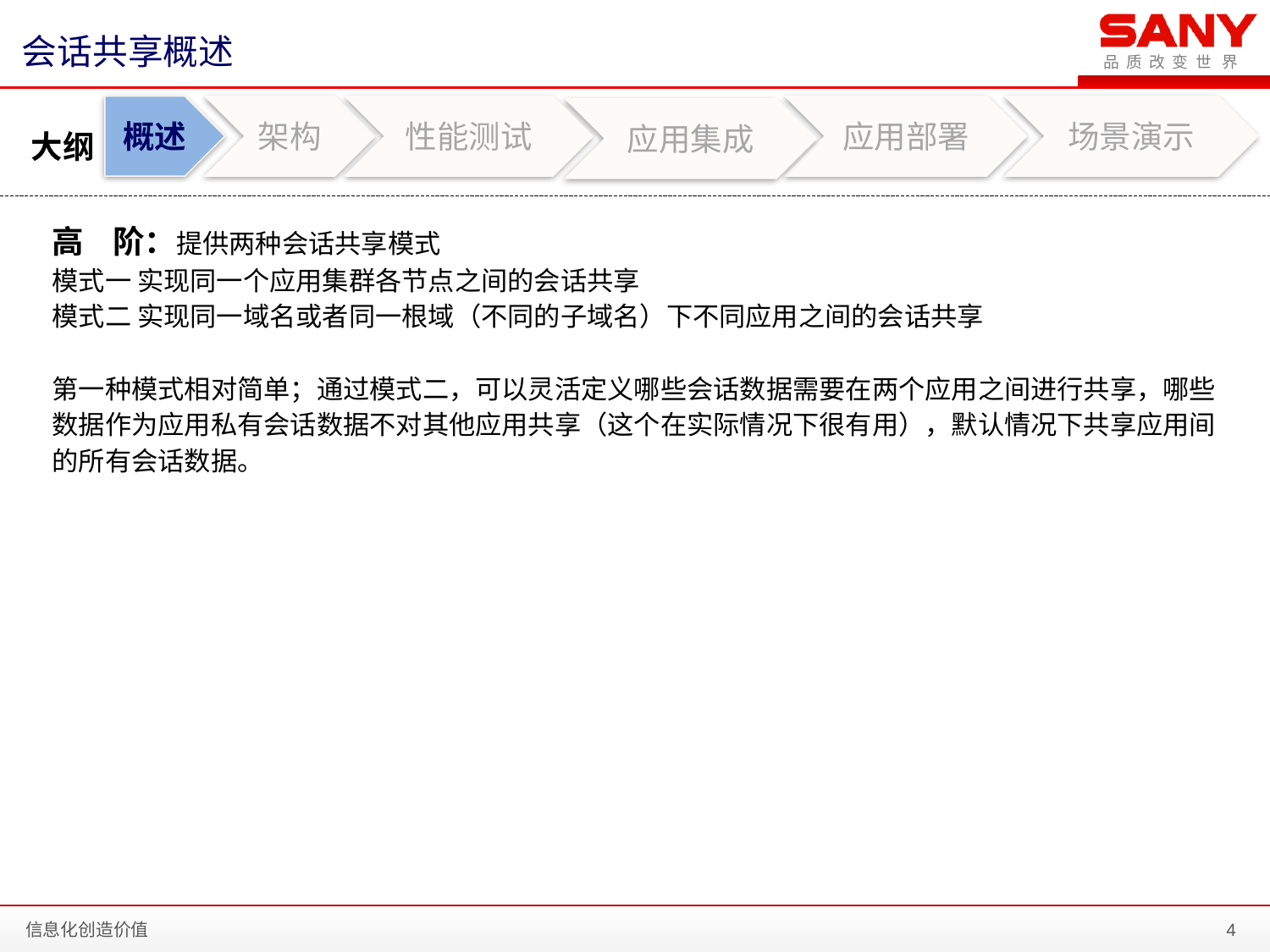

# 会话共享概述
大纲
应用部署
场景演示
概述
架构
性能测试
应用集成
高    阶：提供两种会话共享模式 
模式一 实现同一个应用集群各节点之间的会话共享 
模式二 实现同一域名或者同一根域（不同的子域名）下不同应用之间的会话共享
第一种模式相对简单；通过模式二，可以灵活定义哪些会话数据需要在两个应用之间进行共享，哪些数据作为应用私有会话数据不对其他应用共享（这个在实际情况下很有用），默认情况下共享应用间的所有会话数据。
4
信息化创造价值